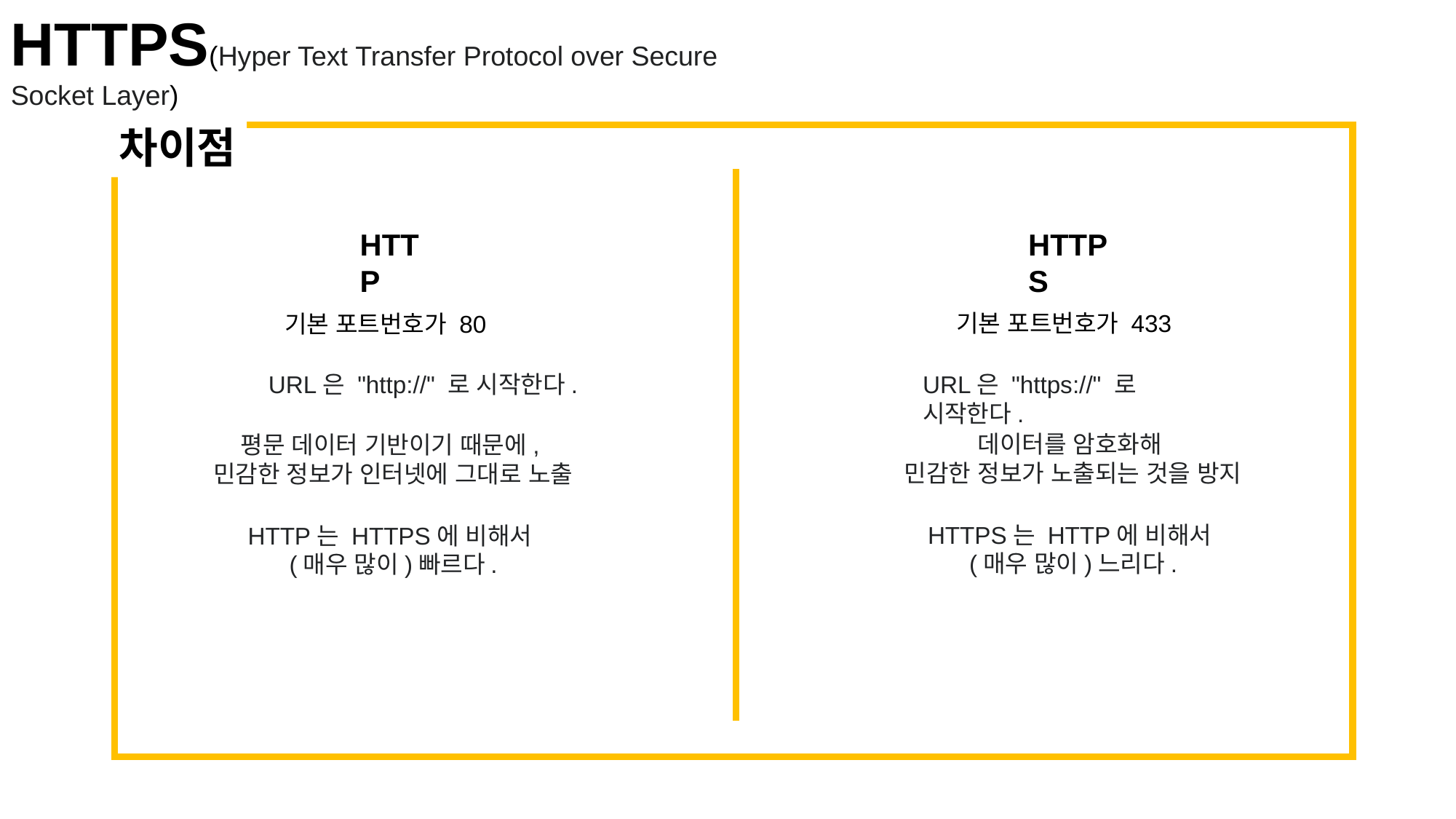

HTTPS(Hyper Text Transfer Protocol over Secure Socket Layer)
차이점

HTTP
HTTPS
기본 포트번호가 433
기본 포트번호가 80
URL은 "http://" 로 시작한다.
URL은 "https://" 로 시작한다.
데이터를 암호화해
민감한 정보가 노출되는 것을 방지
평문 데이터 기반이기 때문에,
민감한 정보가 인터넷에 그대로 노출
HTTPS는 HTTP에 비해서
(매우 많이)느리다.
HTTP는 HTTPS에 비해서
(매우 많이)빠르다.